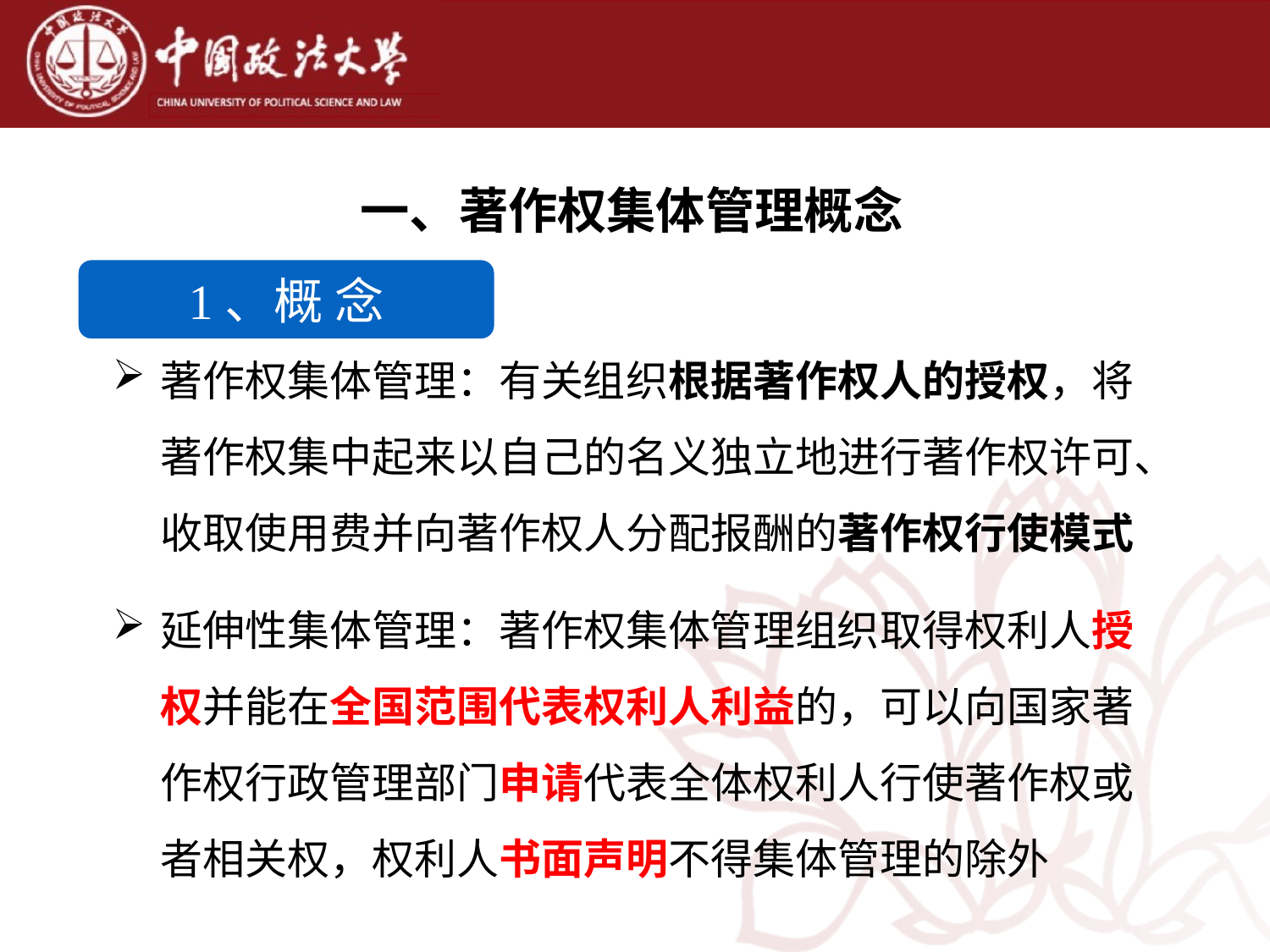

一、著作权集体管理概念
1、概 念
著作权集体管理：有关组织根据著作权人的授权，将著作权集中起来以自己的名义独立地进行著作权许可、收取使用费并向著作权人分配报酬的著作权行使模式
延伸性集体管理：著作权集体管理组织取得权利人授权并能在全国范围代表权利人利益的，可以向国家著作权行政管理部门申请代表全体权利人行使著作权或者相关权，权利人书面声明不得集体管理的除外